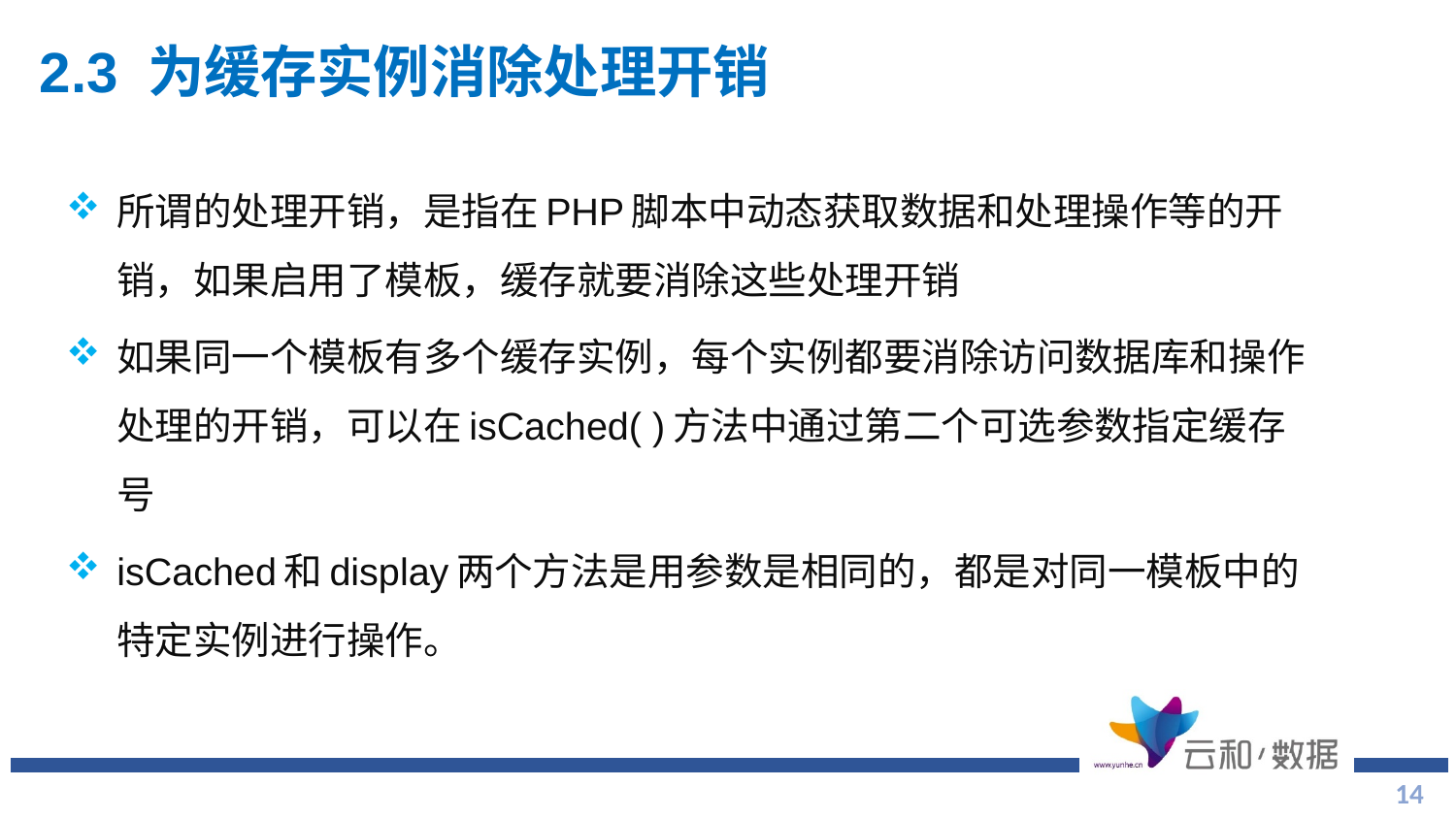

# 2.3 为缓存实例消除处理开销
所谓的处理开销，是指在PHP脚本中动态获取数据和处理操作等的开销，如果启用了模板，缓存就要消除这些处理开销
如果同一个模板有多个缓存实例，每个实例都要消除访问数据库和操作处理的开销，可以在isCached( )方法中通过第二个可选参数指定缓存号
isCached和display两个方法是用参数是相同的，都是对同一模板中的特定实例进行操作。
14